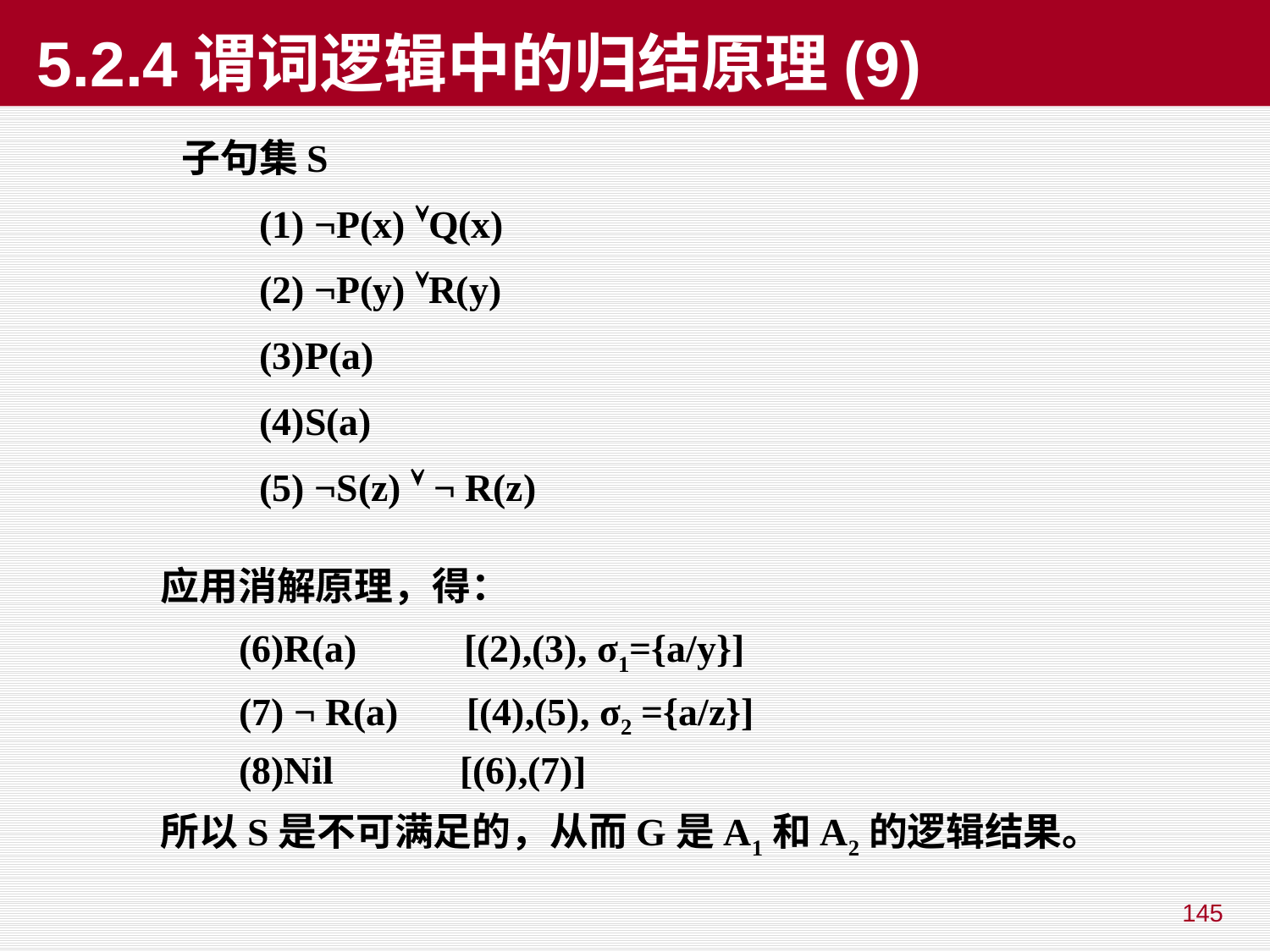

# 5.2.4谓词逻辑中的归结原理(9)
子句集S
        (1) ¬P(x) ∨Q(x)
        (2) ¬P(y) ∨R(y)
        (3)P(a)
        (4)S(a)
        (5) ¬S(z) ∨ ¬ R(z)
应用消解原理，得：
        (6)R(a)           [(2),(3), σ1={a/y}]
        (7) ¬ R(a)       [(4),(5), σ2 ={a/z}]
        (8)Nil             [(6),(7)]
所以S是不可满足的，从而G是A1和A2的逻辑结果。

145